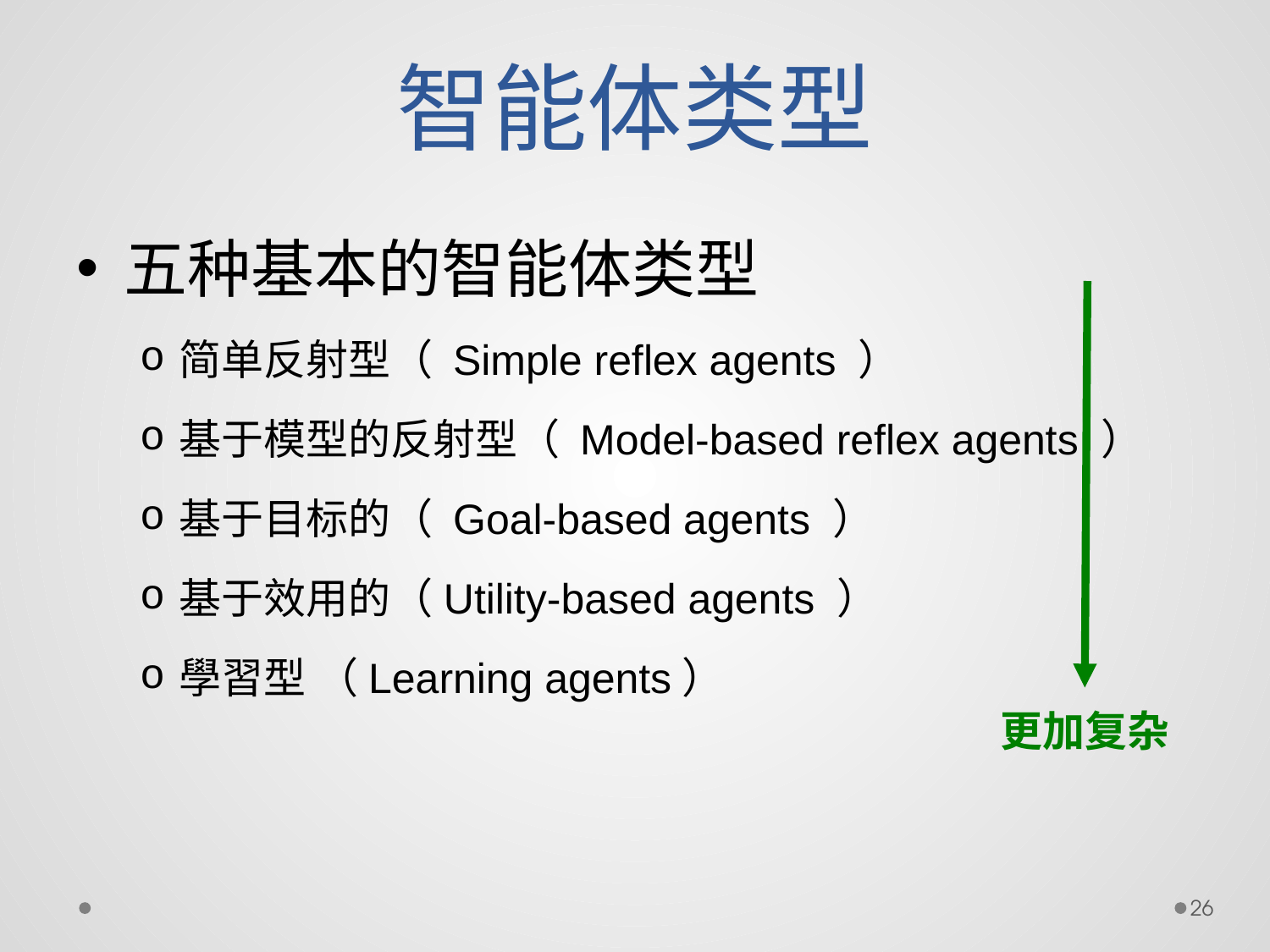

# 智能体类型
五种基本的智能体类型
简单反射型（ Simple reflex agents ）
基于模型的反射型（ Model-based reflex agents ）
基于目标的（ Goal-based agents ）
基于效用的（Utility-based agents ）
學習型 （Learning agents）

更加复杂
26